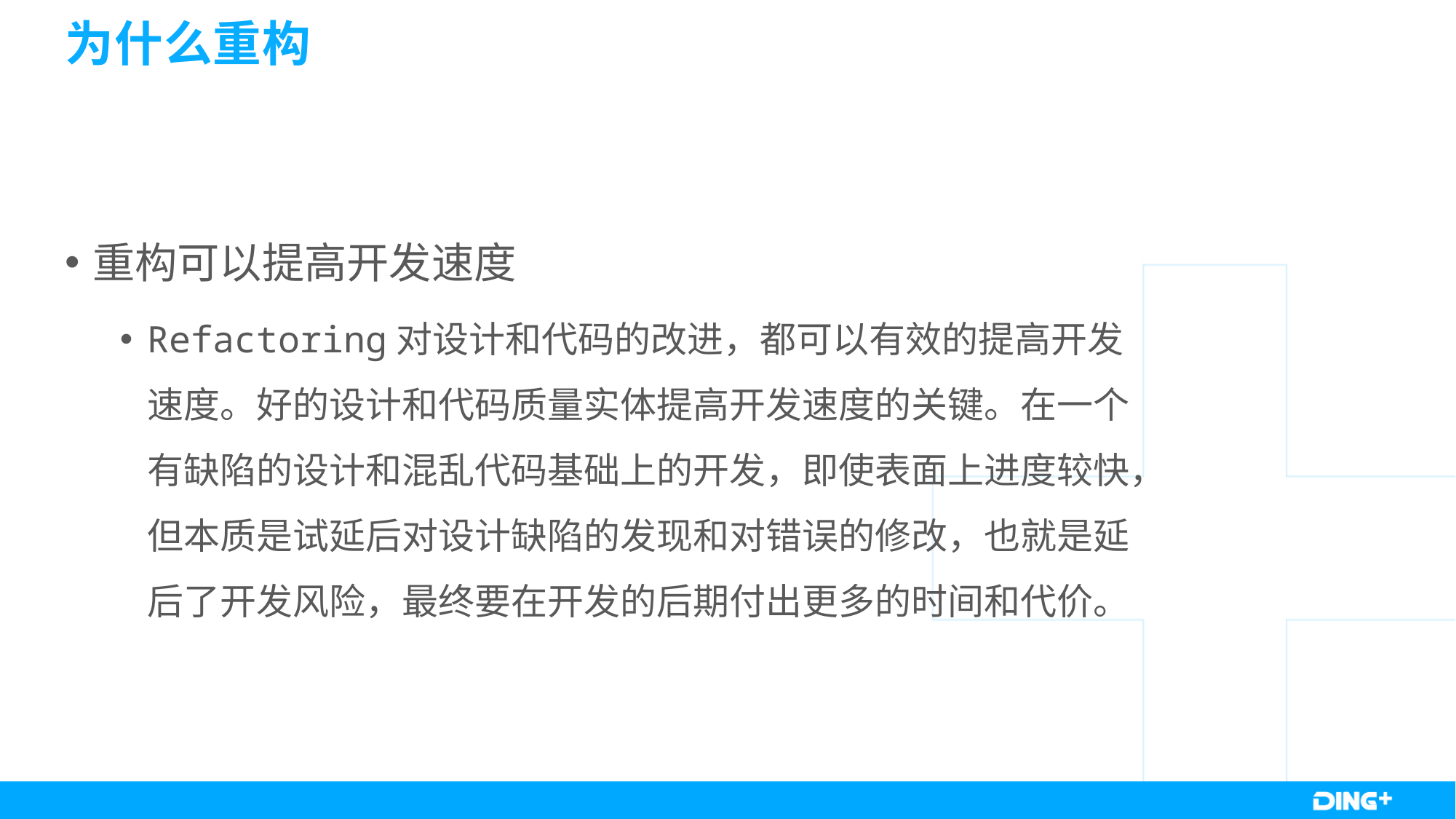

# 为什么重构
重构可以提高开发速度
Refactoring对设计和代码的改进，都可以有效的提高开发速度。好的设计和代码质量实体提高开发速度的关键。在一个有缺陷的设计和混乱代码基础上的开发，即使表面上进度较快，但本质是试延后对设计缺陷的发现和对错误的修改，也就是延后了开发风险，最终要在开发的后期付出更多的时间和代价。